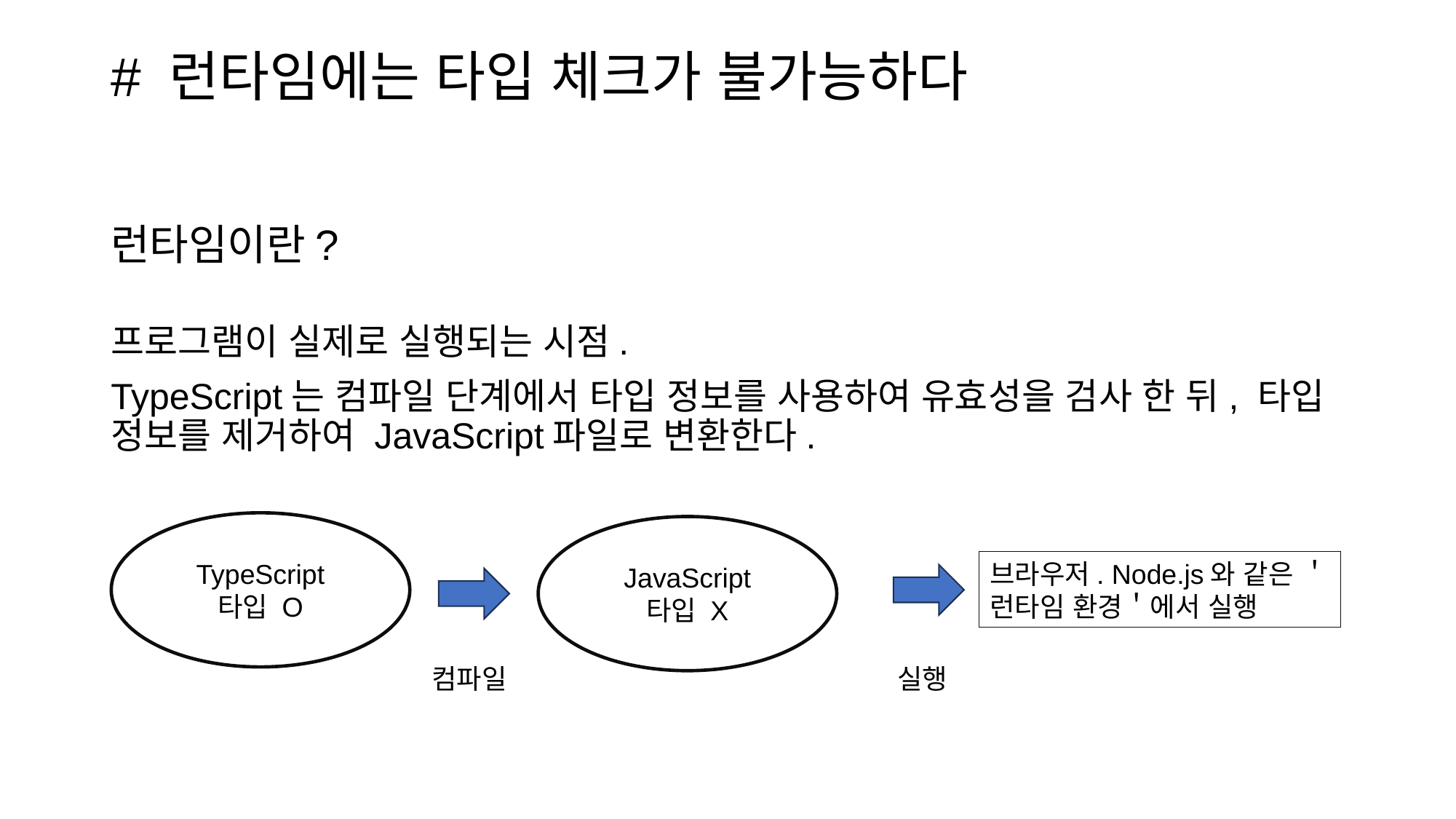

# # 런타임에는 타입 체크가 불가능하다
런타임이란?
프로그램이 실제로 실행되는 시점.
TypeScript는 컴파일 단계에서 타입 정보를 사용하여 유효성을 검사 한 뒤, 타입 정보를 제거하여 JavaScript파일로 변환한다.
TypeScript
타입 O
JavaScript
타입 X
브라우저. Node.js와 같은 ＇런타임 환경＇에서 실행

컴파일
실행